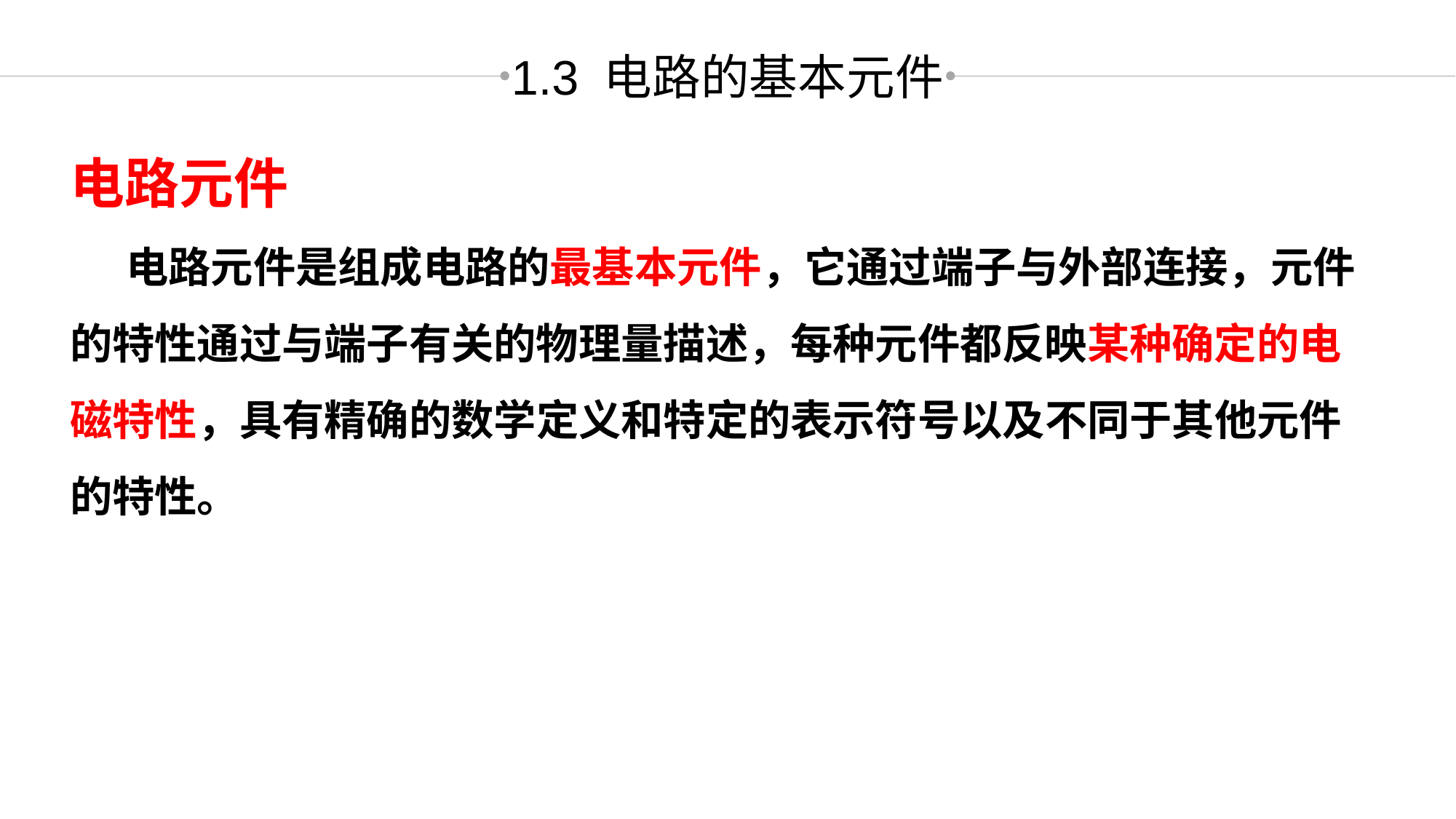

1.3 电路的基本元件
电路元件
        电路元件是组成电路的最基本元件，它通过端子与外部连接，元件的特性通过与端子有关的物理量描述，每种元件都反映某种确定的电磁特性，具有精确的数学定义和特定的表示符号以及不同于其他元件的特性。